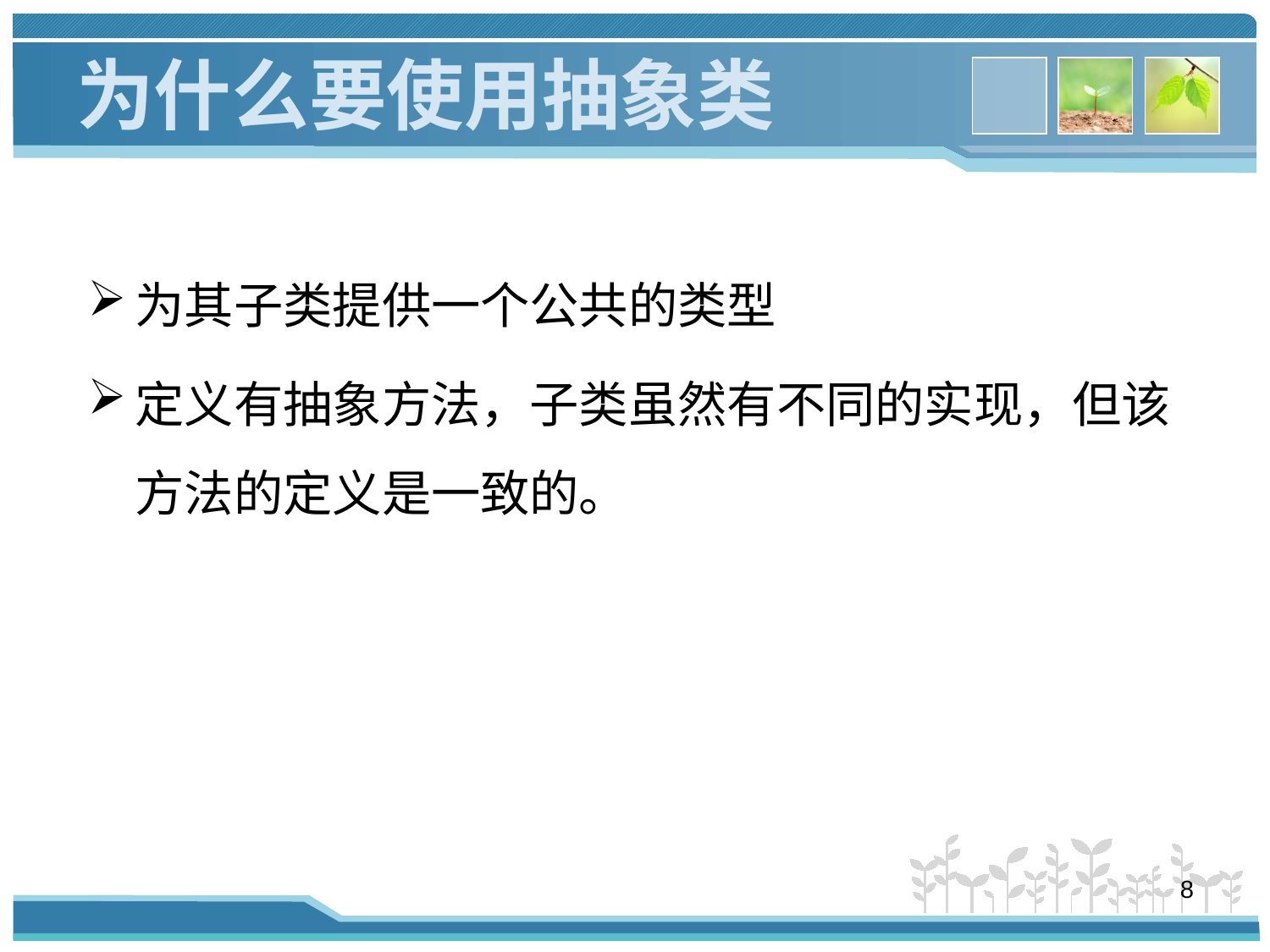

为什么要使用抽象类
为其子类提供一个公共的类型
定义有抽象方法，子类虽然有不同的实现，但该方法的定义是一致的。
8